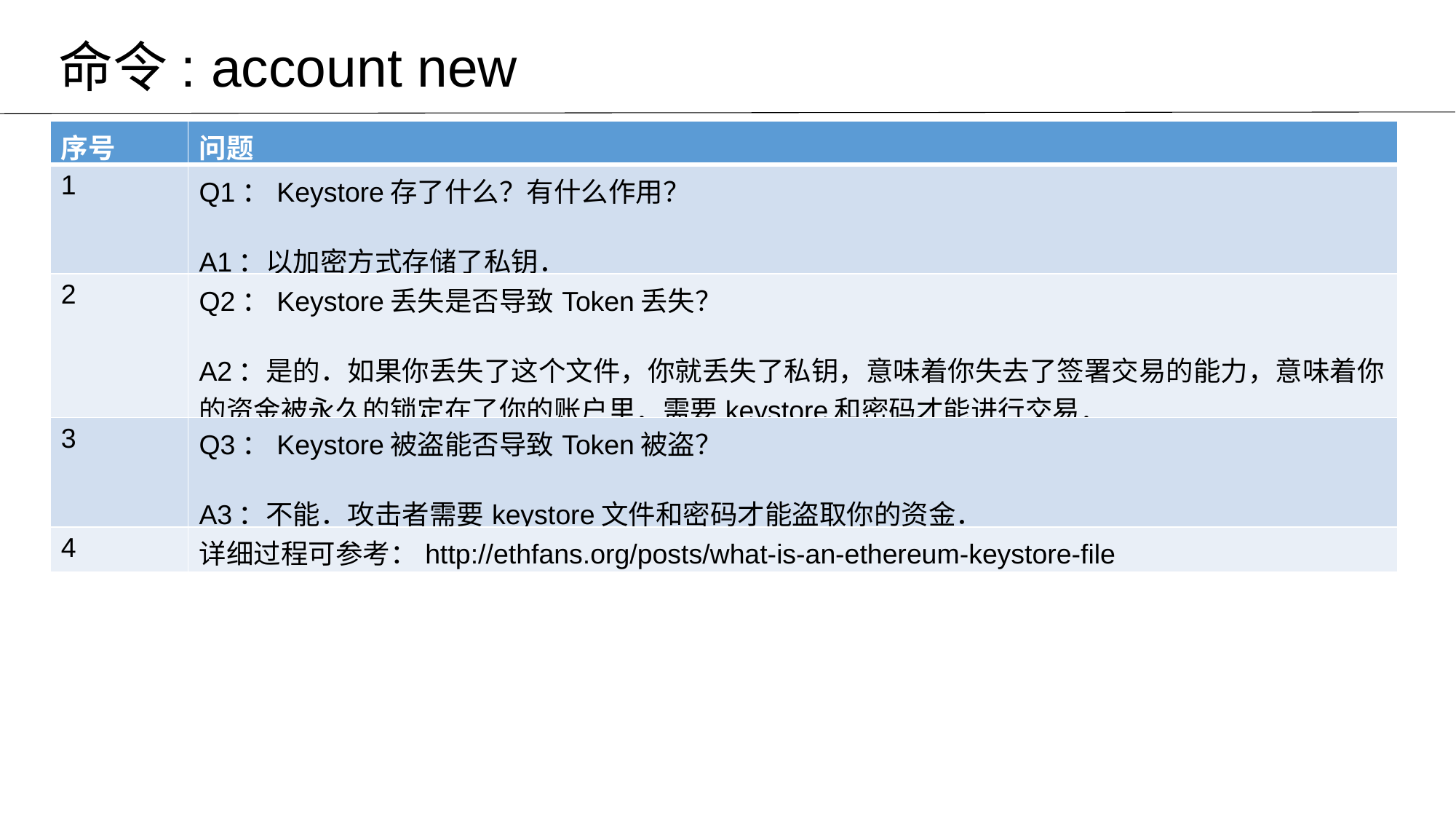

命令: account new
| 序号 | 问题 |
| --- | --- |
| 1 | Q1：Keystore存了什么？有什么作用？ A1：以加密方式存储了私钥． |
| 2 | Q2：Keystore丢失是否导致Token丢失？ A2：是的．如果你丢失了这个文件，你就丢失了私钥，意味着你失去了签署交易的能力，意味着你的资金被永久的锁定在了你的账户里．需要keystore和密码才能进行交易． |
| 3 | Q3：Keystore被盗能否导致Token被盗？ A3：不能．攻击者需要keystore文件和密码才能盗取你的资金． |
| 4 | 详细过程可参考：http://ethfans.org/posts/what-is-an-ethereum-keystore-file |